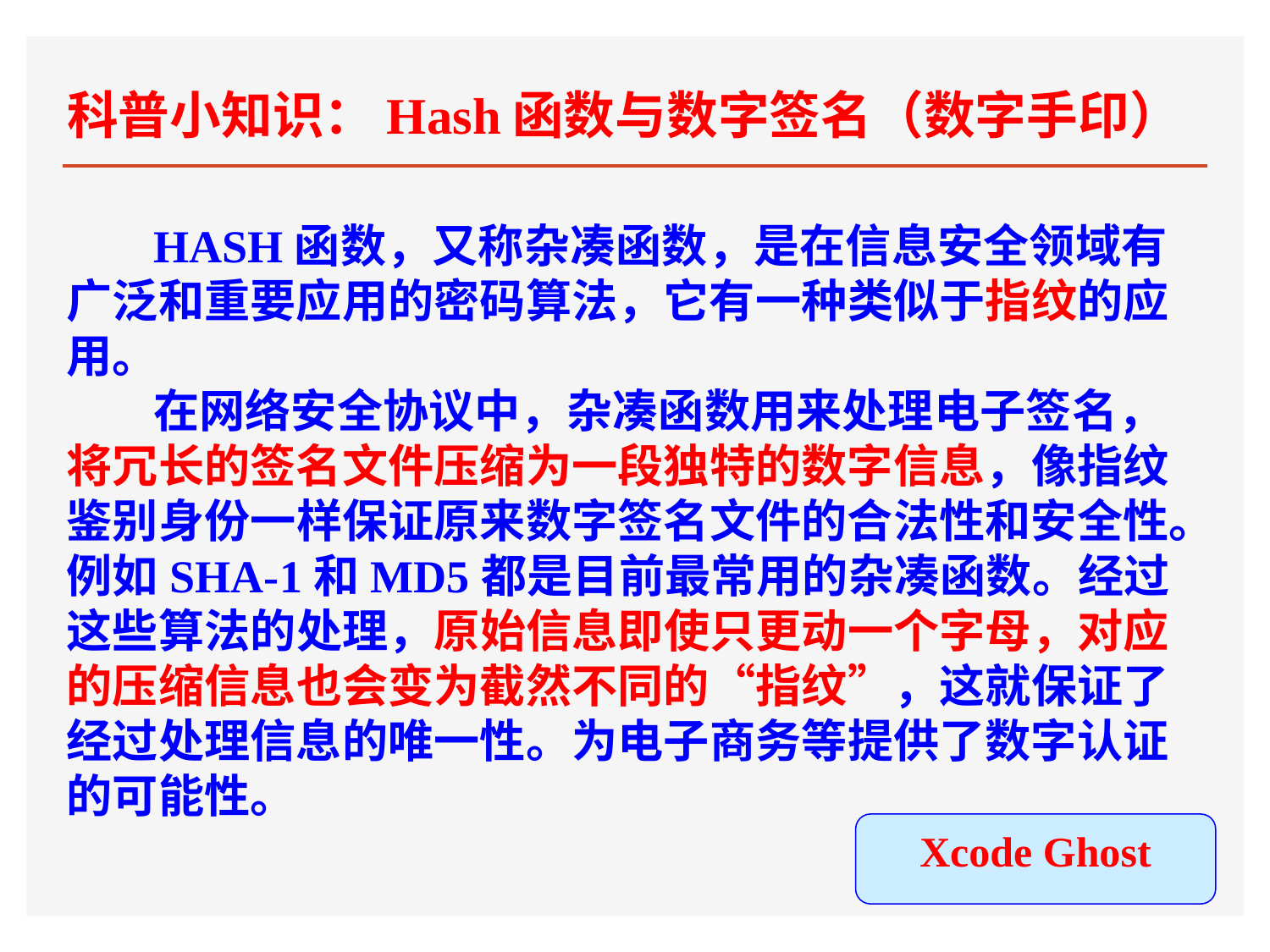

# 科普小知识：Hash函数与数字签名（数字手印）
HASH函数，又称杂凑函数，是在信息安全领域有广泛和重要应用的密码算法，它有一种类似于指纹的应用。
在网络安全协议中，杂凑函数用来处理电子签名，将冗长的签名文件压缩为一段独特的数字信息，像指纹鉴别身份一样保证原来数字签名文件的合法性和安全性。例如SHA-1和MD5都是目前最常用的杂凑函数。经过这些算法的处理，原始信息即使只更动一个字母，对应的压缩信息也会变为截然不同的“指纹”，这就保证了经过处理信息的唯一性。为电子商务等提供了数字认证的可能性。
Xcode Ghost